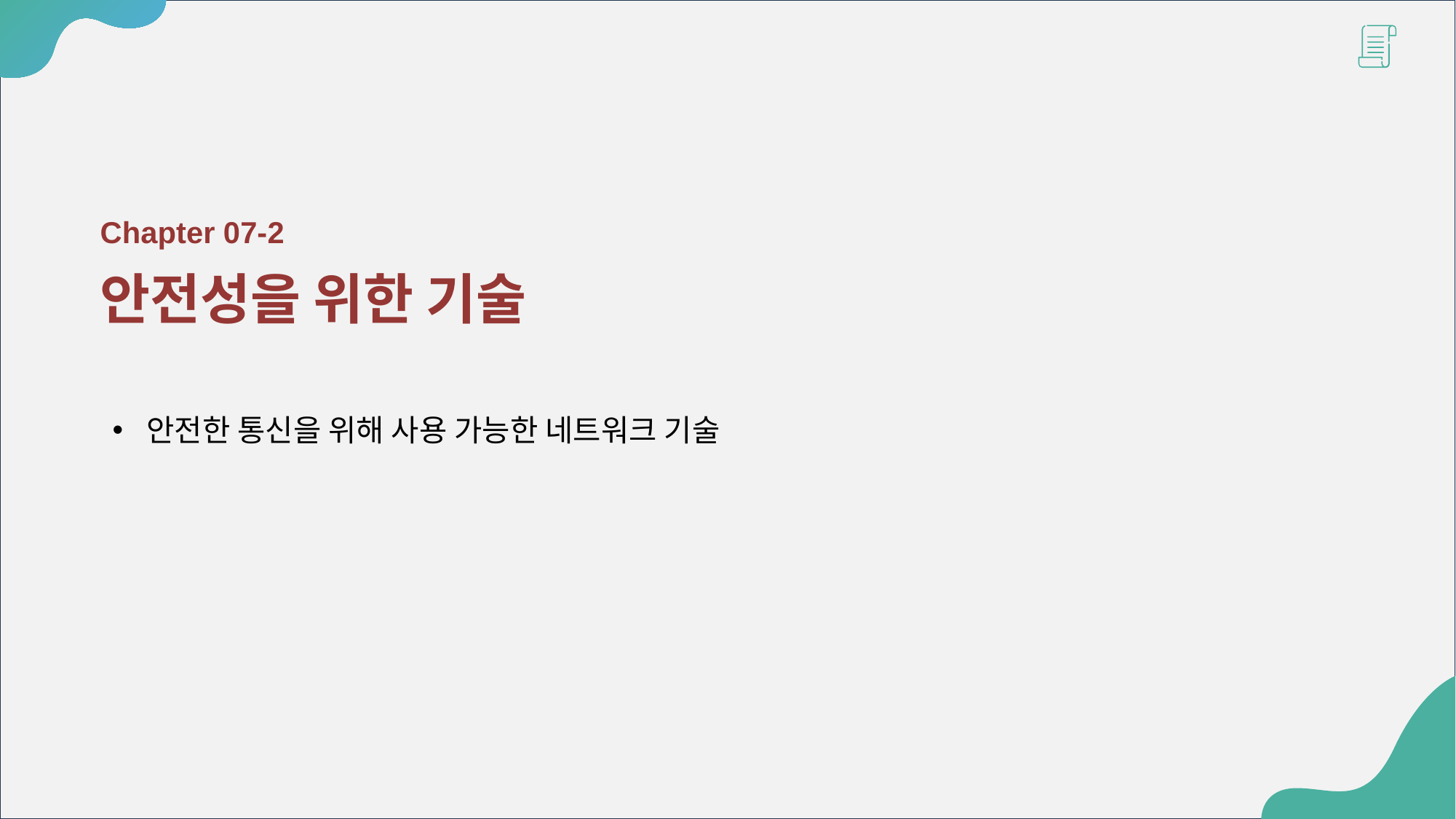

Chapter 07-2
안전성을 위한 기술
안전한 통신을 위해 사용 가능한 네트워크 기술